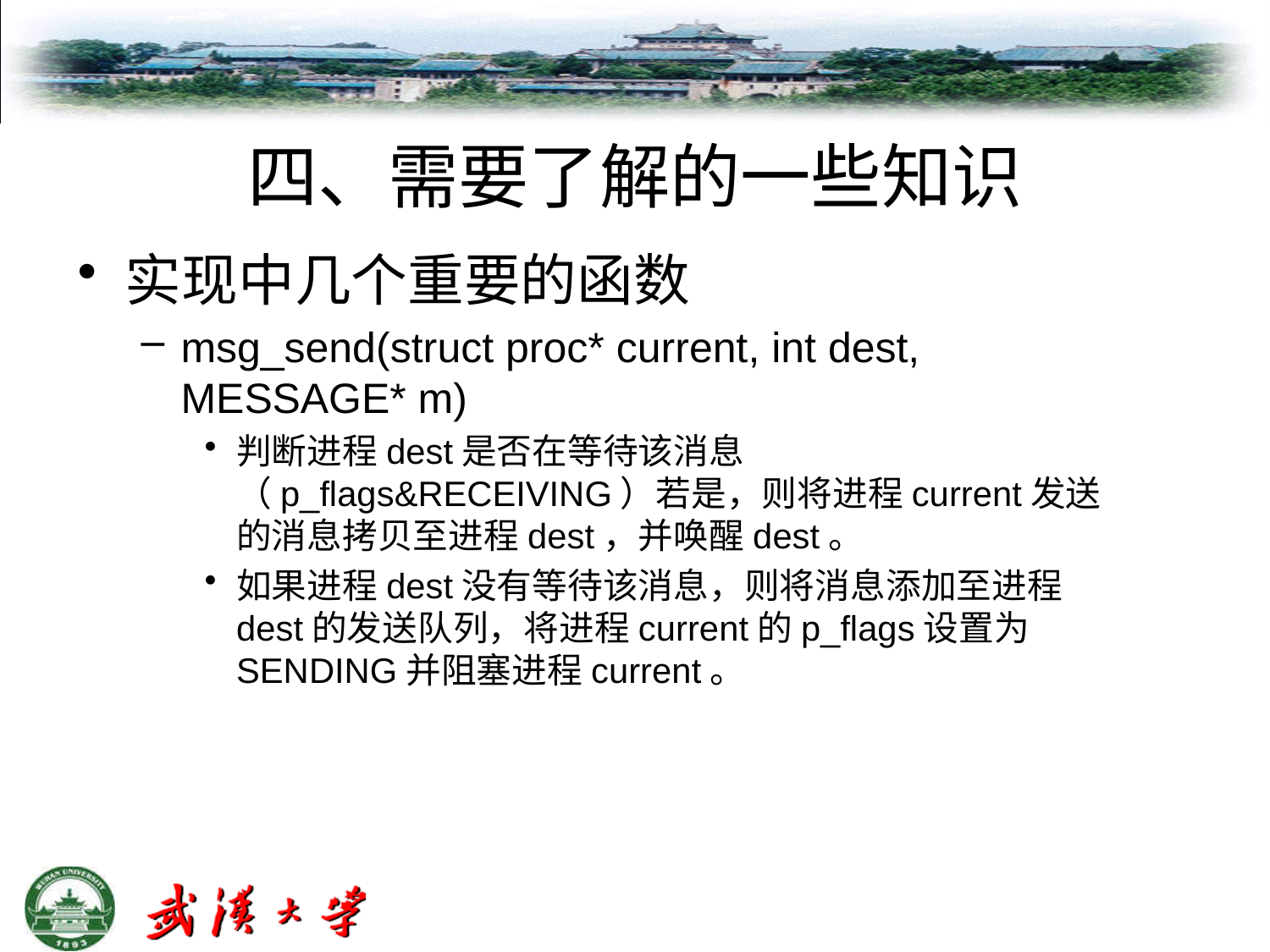

# 四、需要了解的一些知识
实现中几个重要的函数
msg_send(struct proc* current, int dest, MESSAGE* m)
判断进程dest是否在等待该消息（p_flags&RECEIVING）若是，则将进程current发送的消息拷贝至进程dest，并唤醒dest。
如果进程dest没有等待该消息，则将消息添加至进程dest的发送队列，将进程current的p_flags设置为SENDING并阻塞进程current。